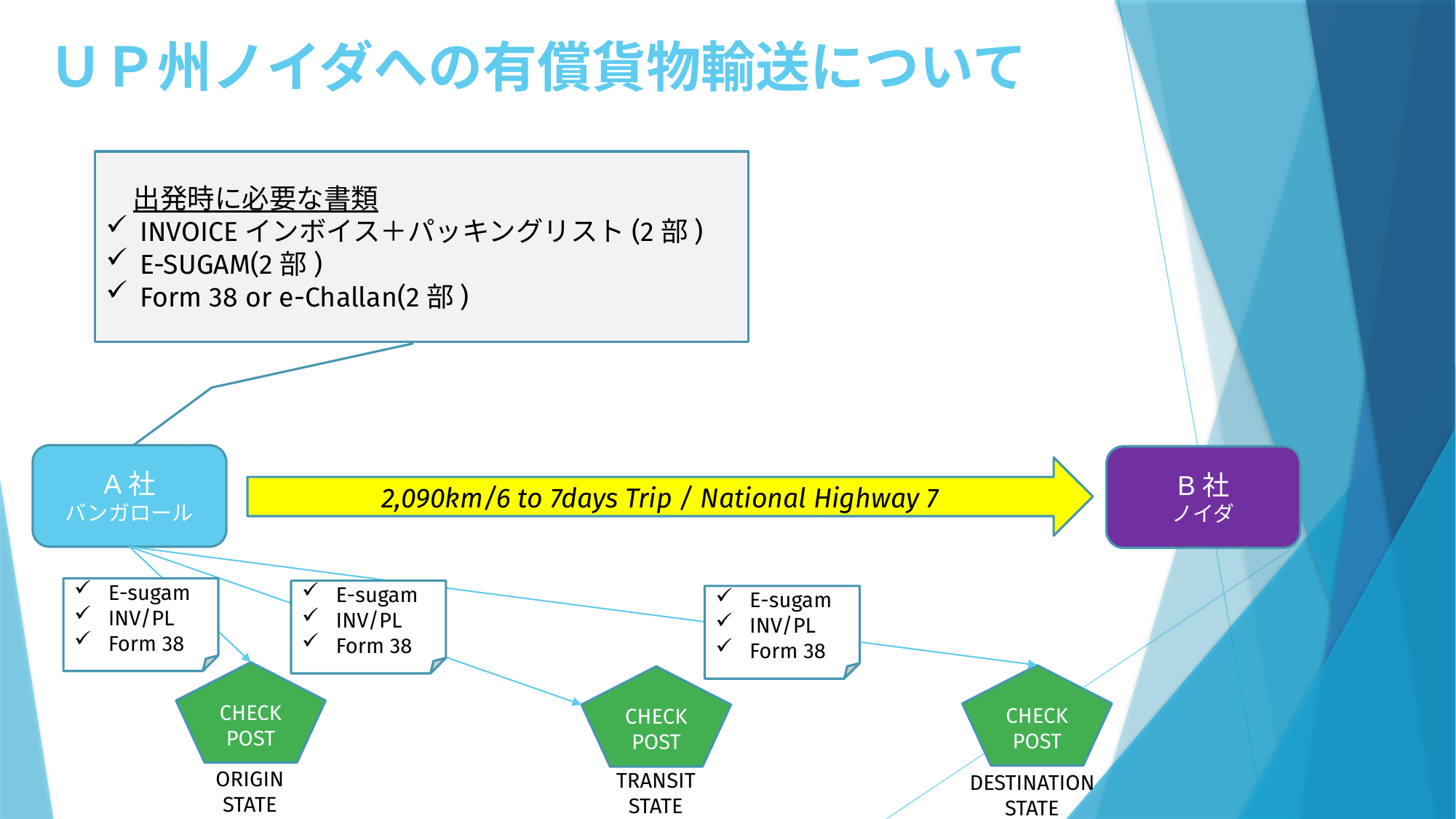

# ＵＰ州ノイダへの有償貨物輸送について
　出発時に必要な書類
INVOICEインボイス＋パッキングリスト(2部)
E-SUGAM(2部)
Form 38 or e-Challan(2部)
A社
バンガロール
B社
ノイダ
2,090km/6 to 7days Trip / National Highway 7
E-sugam
INV/PL
Form 38
E-sugam
INV/PL
Form 38
E-sugam
INV/PL
Form 38
CHECK
POST
CHECK
POST
CHECK
POST
ORIGIN
STATE
TRANSIT
STATE
DESTINATION
STATE